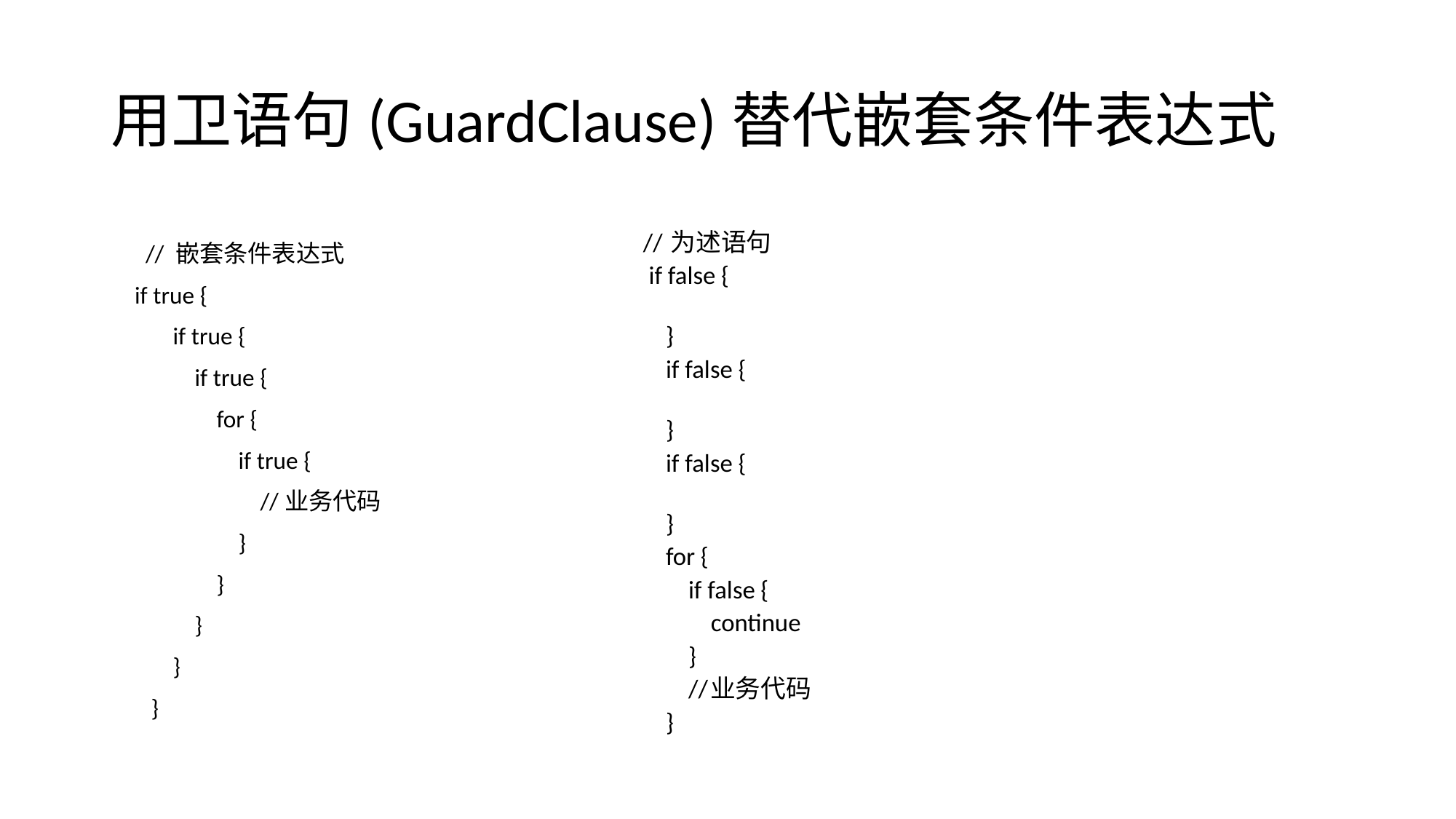

# 用卫语句(GuardClause)替代嵌套条件表达式
// 为述语句
 if false {
    }
    if false {
    }
    if false {
    }
    for {
        if false {
            continue
        }
        //业务代码
    }

   // 嵌套条件表达式
 if true {
        if true {
            if true {
                for {
                    if true {
                        //业务代码
                    }
                }
            }
        }
    }